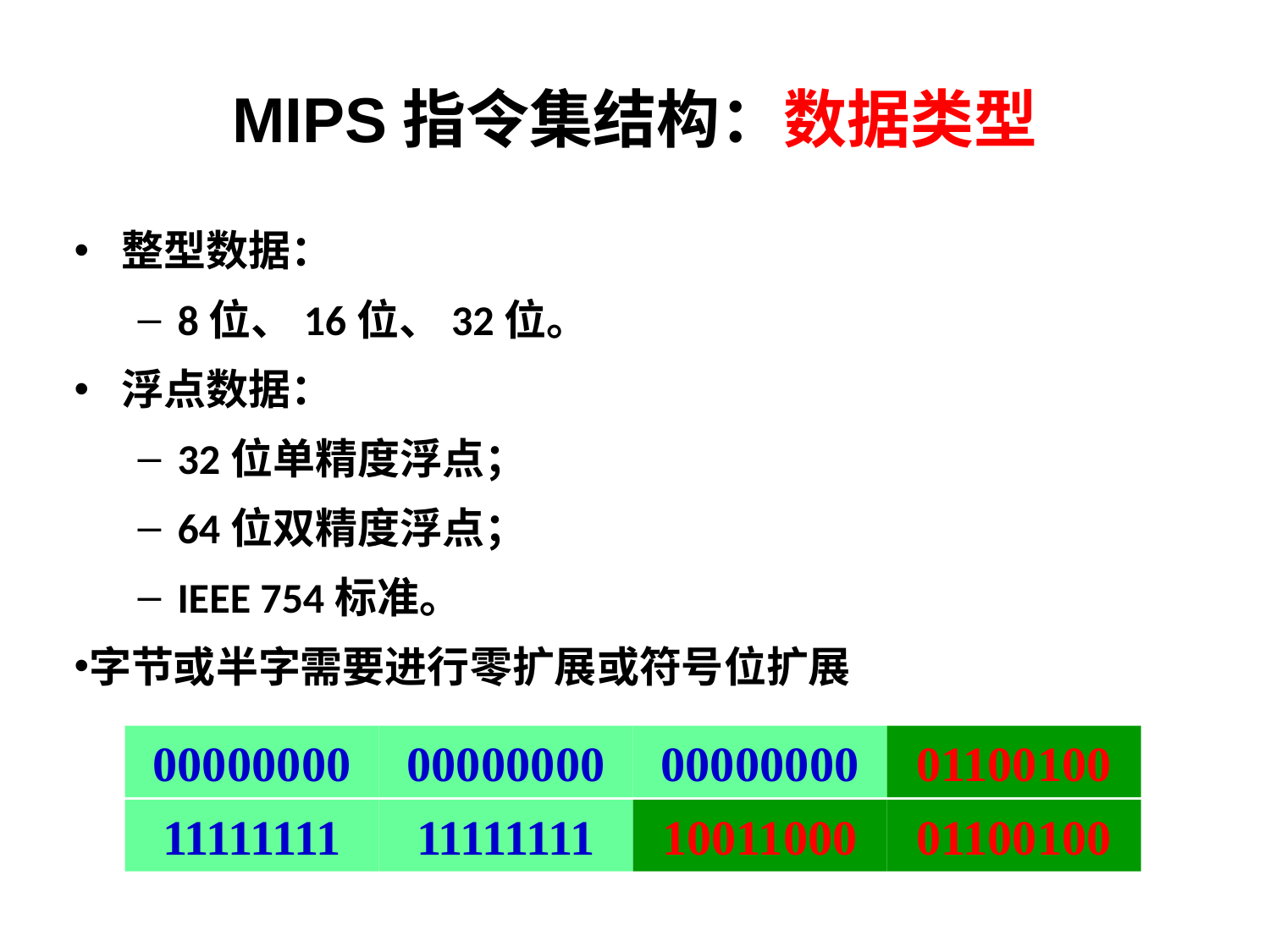

# MIPS指令集结构：数据类型
整型数据：
8位、16位、32位。
浮点数据：
32位单精度浮点；
64位双精度浮点；
IEEE 754标准。
字节或半字需要进行零扩展或符号位扩展
00000000
00000000
00000000
01100100
11111111
11111111
10011000
01100100